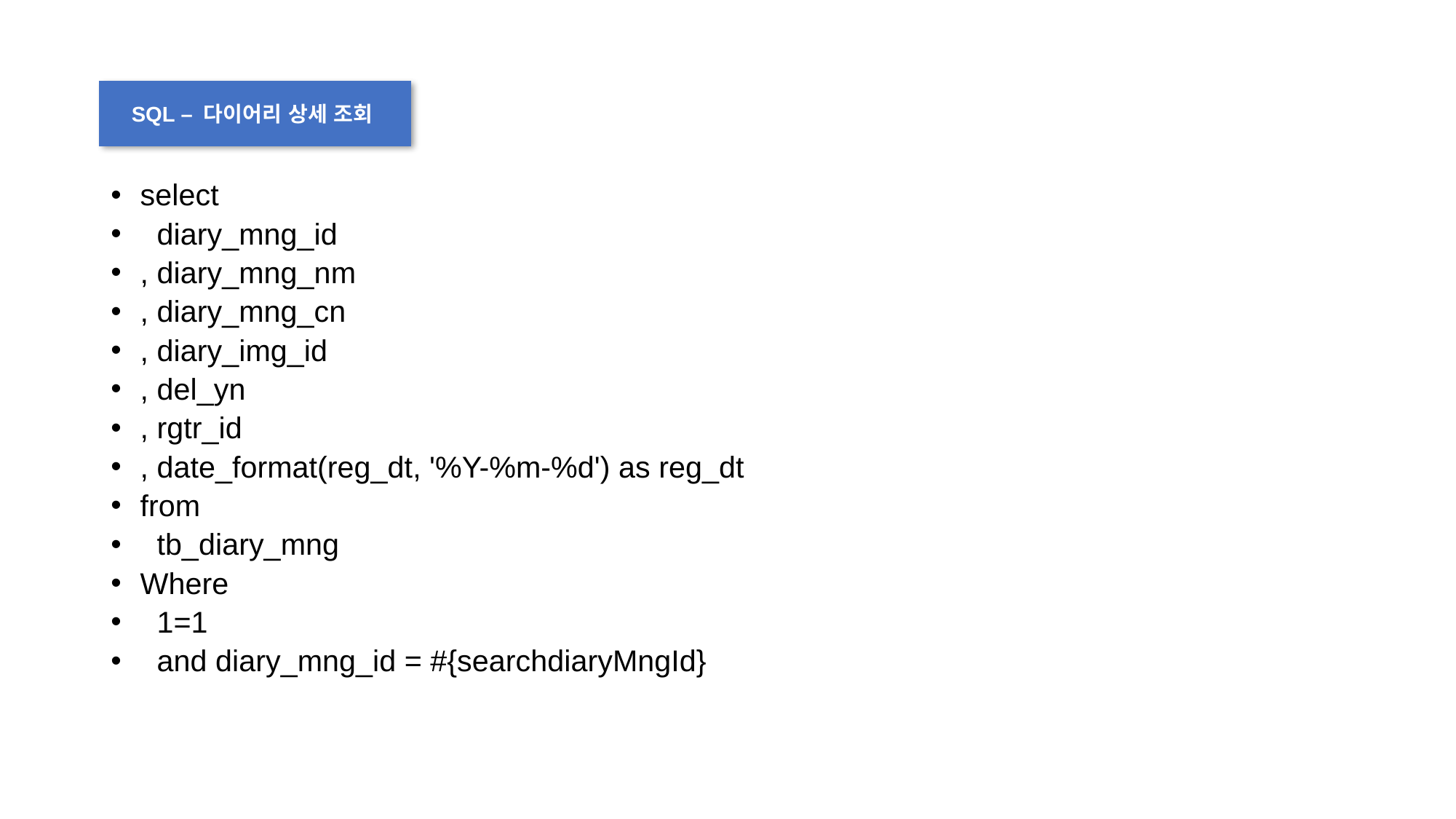

SQL – 다이어리 상세 조회
select
  diary_mng_id
, diary_mng_nm
, diary_mng_cn
, diary_img_id
, del_yn
, rgtr_id
, date_format(reg_dt, '%Y-%m-%d') as reg_dt
from
  tb_diary_mng
Where
  1=1
  and diary_mng_id = #{searchdiaryMngId}